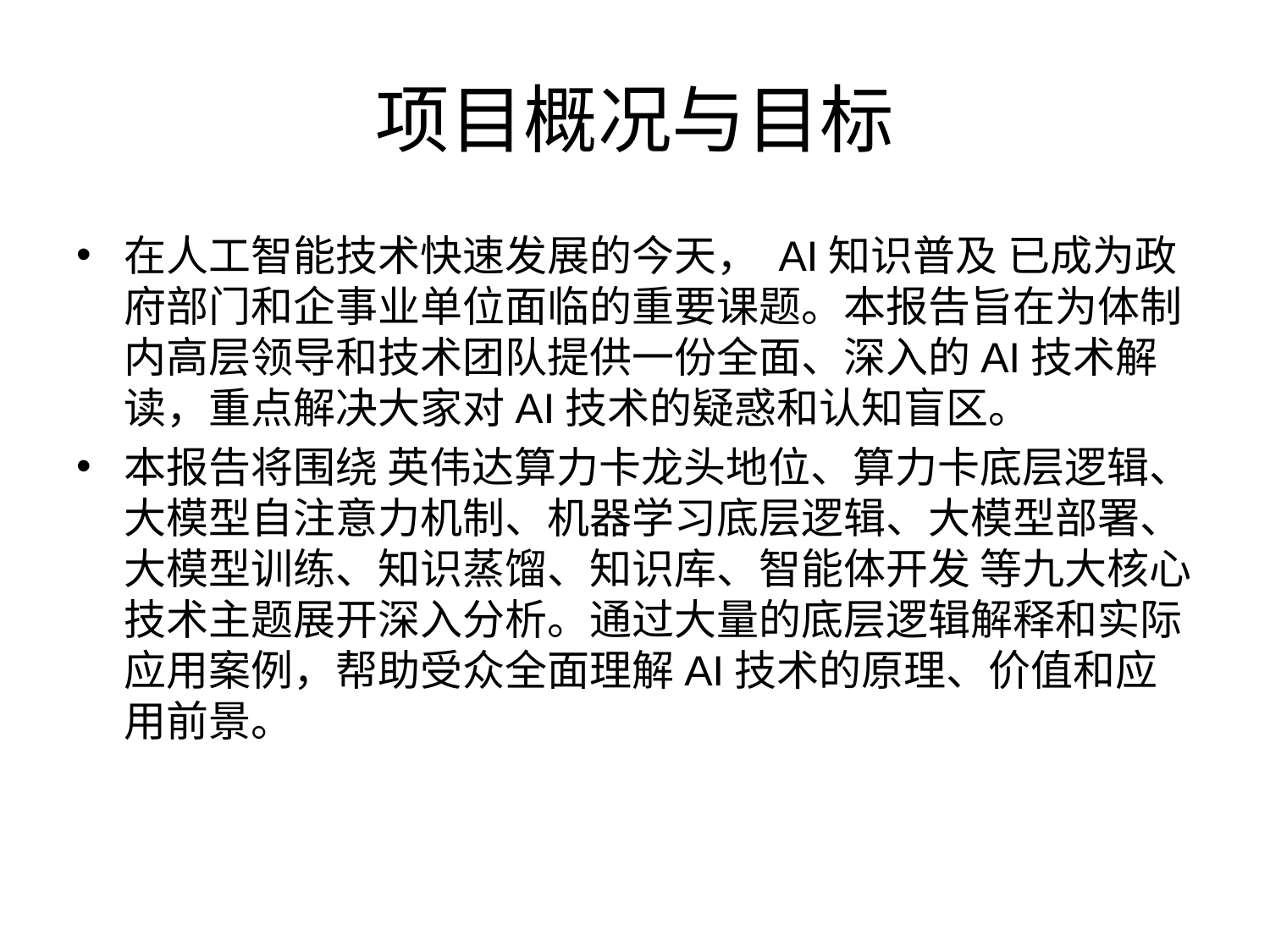

# 项目概况与目标
在人工智能技术快速发展的今天， AI知识普及 已成为政府部门和企事业单位面临的重要课题。本报告旨在为体制内高层领导和技术团队提供一份全面、深入的AI技术解读，重点解决大家对AI技术的疑惑和认知盲区。
本报告将围绕 英伟达算力卡龙头地位、算力卡底层逻辑、大模型自注意力机制、机器学习底层逻辑、大模型部署、大模型训练、知识蒸馏、知识库、智能体开发 等九大核心技术主题展开深入分析。通过大量的底层逻辑解释和实际应用案例，帮助受众全面理解AI技术的原理、价值和应用前景。